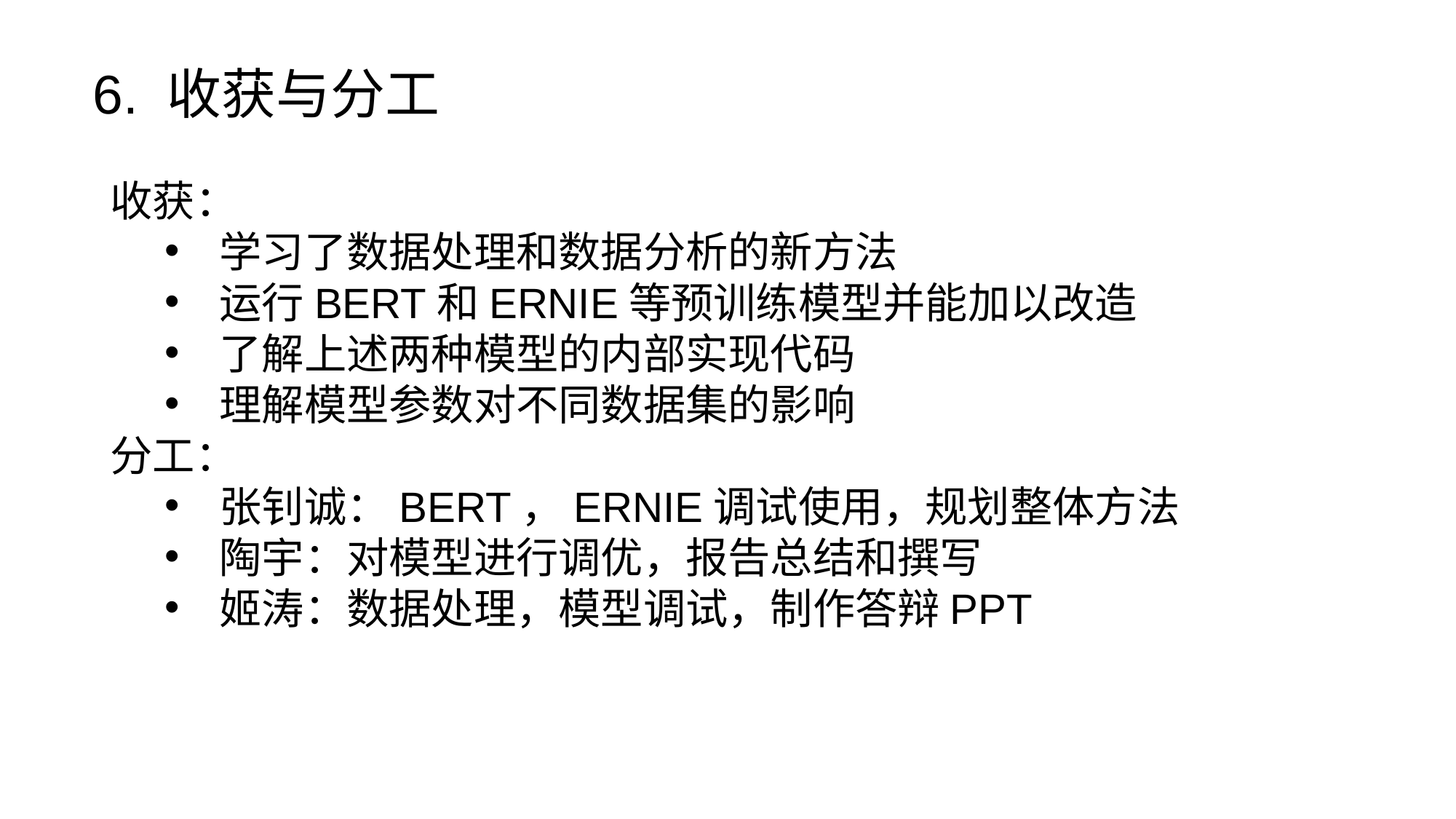

6. 收获与分工
收获：
学习了数据处理和数据分析的新方法
运行BERT和ERNIE等预训练模型并能加以改造
了解上述两种模型的内部实现代码
理解模型参数对不同数据集的影响
分工：
张钊诚：BERT，ERNIE调试使用，规划整体方法
陶宇：对模型进行调优，报告总结和撰写
姬涛：数据处理，模型调试，制作答辩PPT